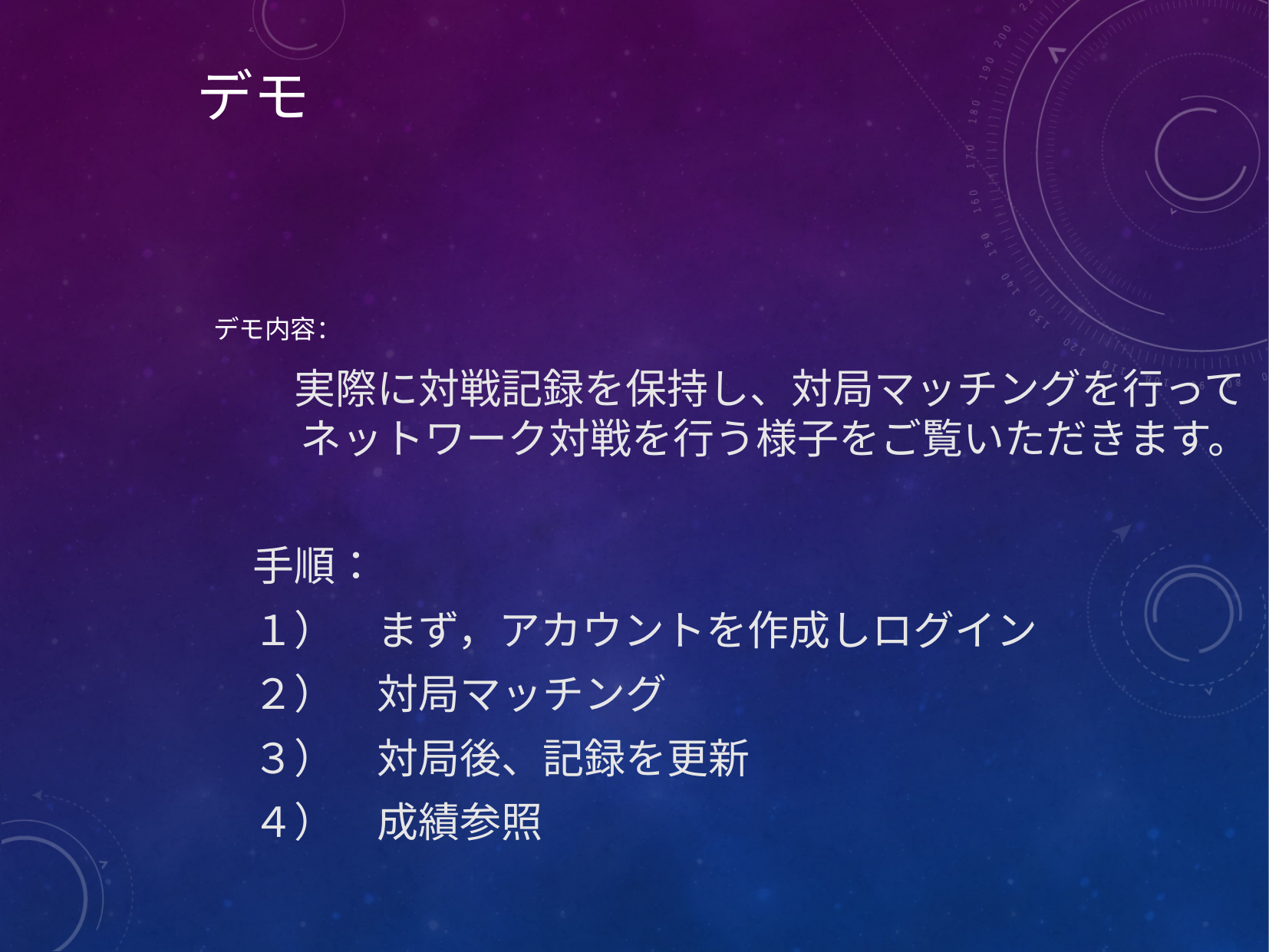

デモ
デモ内容：
　実際に対戦記録を保持し、対局マッチングを行ってネットワーク対戦を行う様子をご覧いただきます。

手順：
１）　まず，アカウントを作成しログイン
２）　対局マッチング
３）　対局後、記録を更新
４）　成績参照